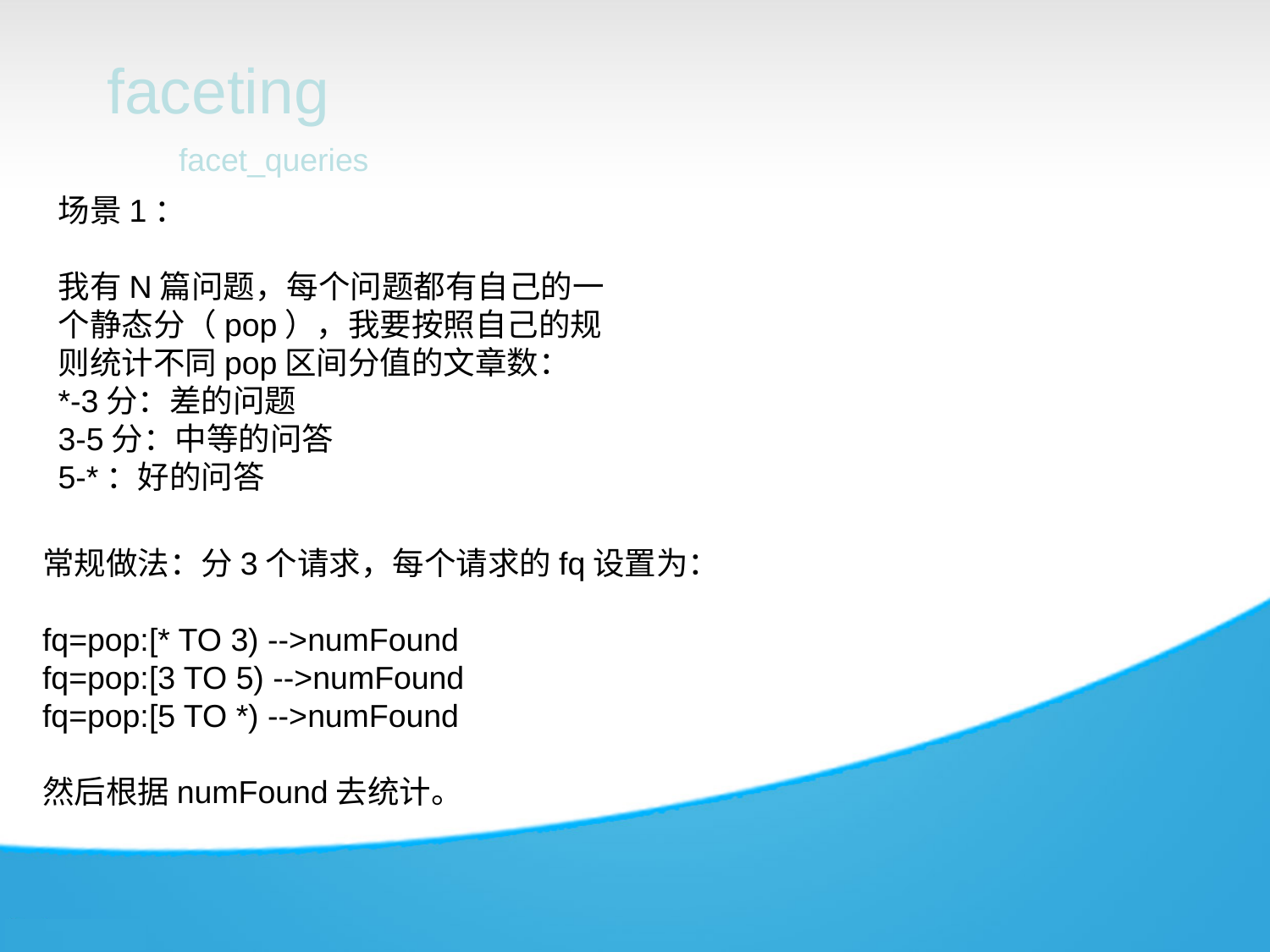

faceting
facet_queries
场景1：

我有N篇问题，每个问题都有自己的一个静态分（pop），我要按照自己的规则统计不同pop区间分值的文章数：
*-3分：差的问题
3-5分：中等的问答
5-*：好的问答
常规做法：分3个请求，每个请求的fq设置为：

fq=pop:[* TO 3) -->numFound
fq=pop:[3 TO 5) -->numFound
fq=pop:[5 TO *) -->numFound

然后根据numFound去统计。